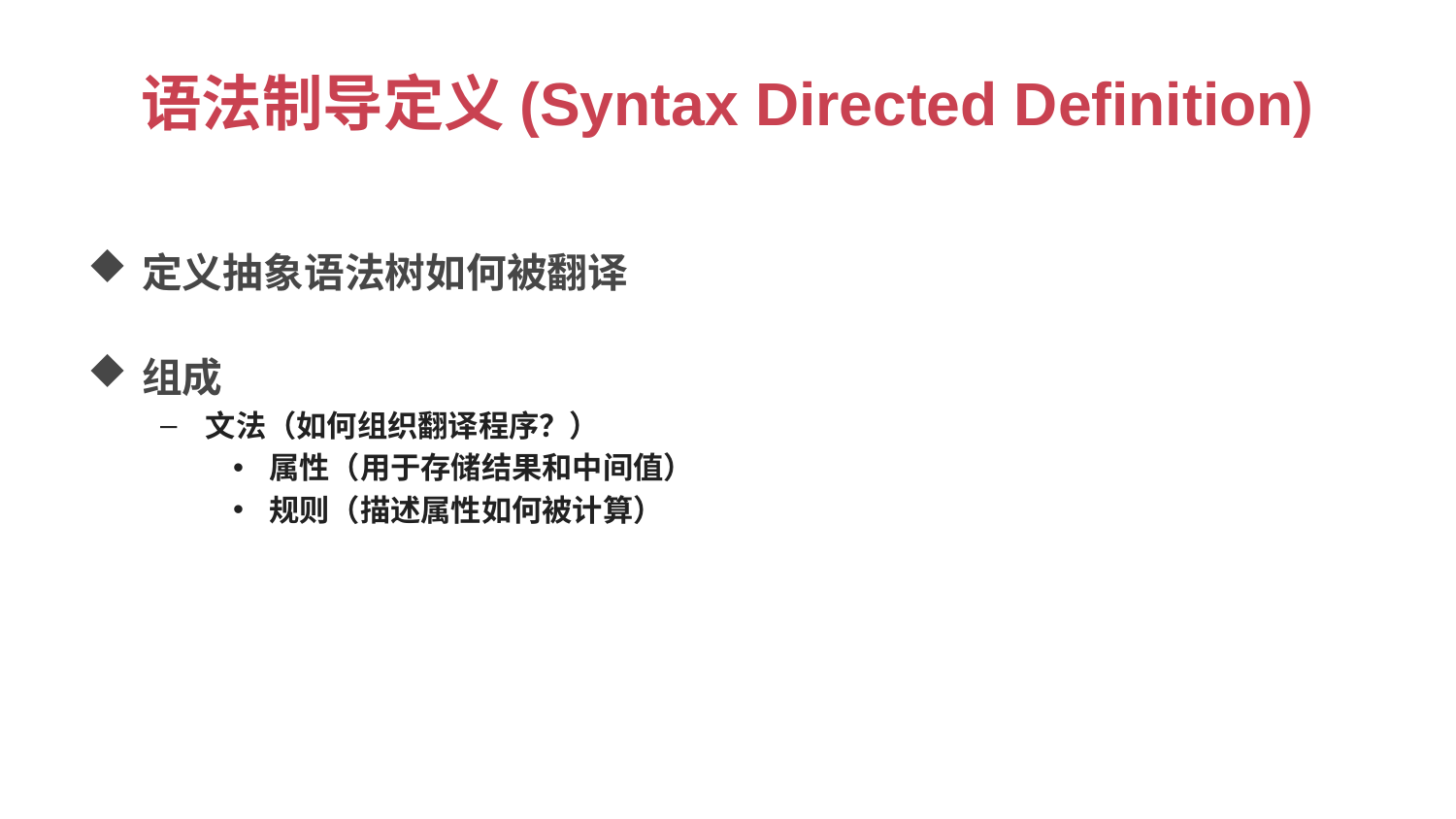

# 语法制导定义(Syntax Directed Definition)
定义抽象语法树如何被翻译
组成
文法（如何组织翻译程序？）
属性（用于存储结果和中间值）
规则（描述属性如何被计算）